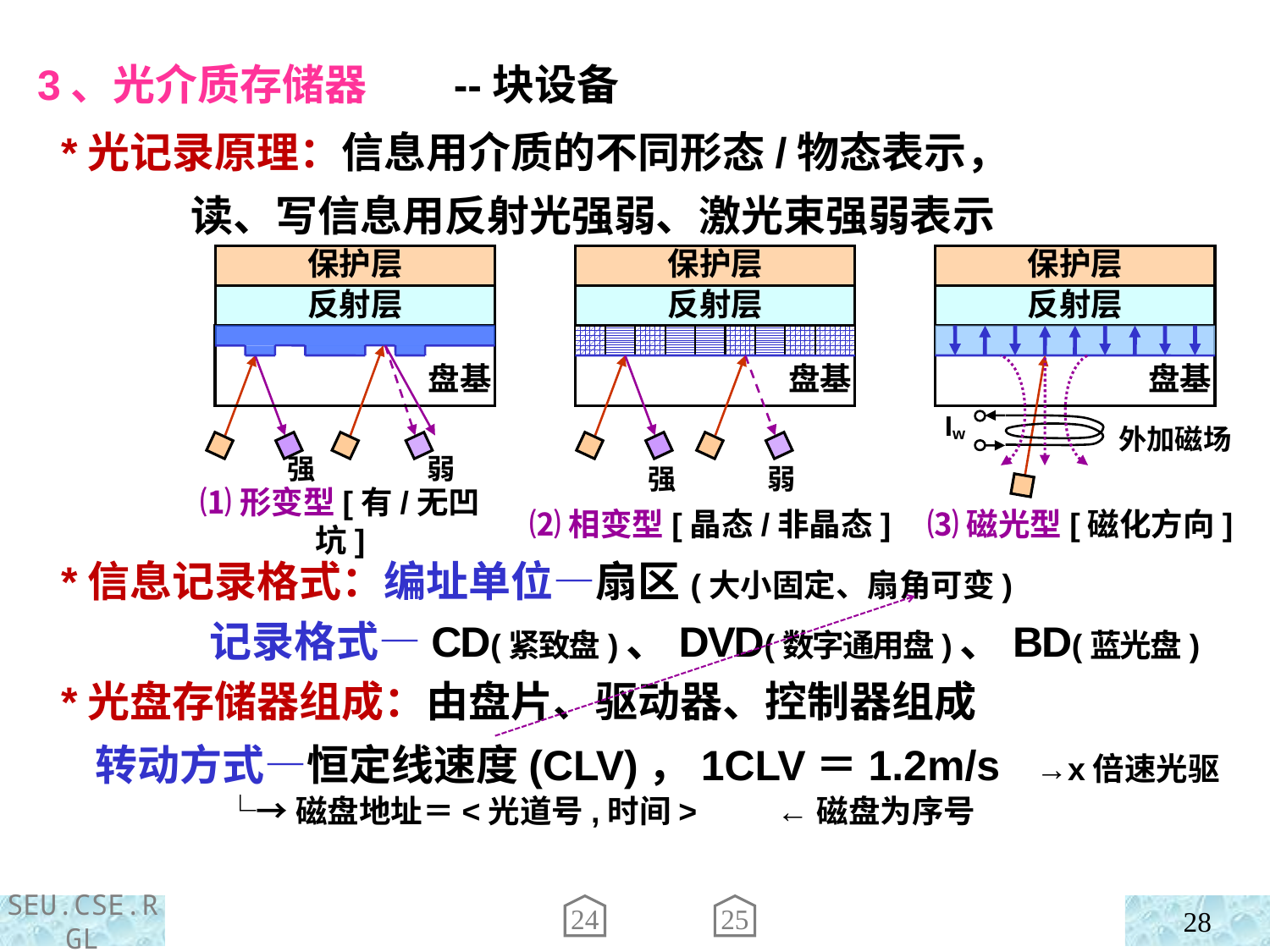

3、光介质存储器        --块设备
  *光记录原理：信息用介质的不同形态/物态表示，
               读、写信息用反射光强弱、激光束强弱表示
保护层
反射层

盘基

强
弱
⑴形变型[有/无凹坑]
保护层
反射层

盘基

强
弱
⑵相变型[晶态/非晶态]
保护层
反射层

盘基
Iw

外加磁场

⑶磁光型[磁化方向]
  *信息记录格式：编址单位—扇区(大小固定、扇角可变)
                 记录格式—CD(紧致盘)、DVD(数字通用盘)、BD(蓝光盘)
  *光盘存储器组成：由盘片、驱动器、控制器组成
     转动方式—恒定线速度(CLV)，1CLV＝1.2m/s   →x倍速光驱
                          └→磁盘地址＝<光道号,时间>         ←磁盘为序号
24
25
28